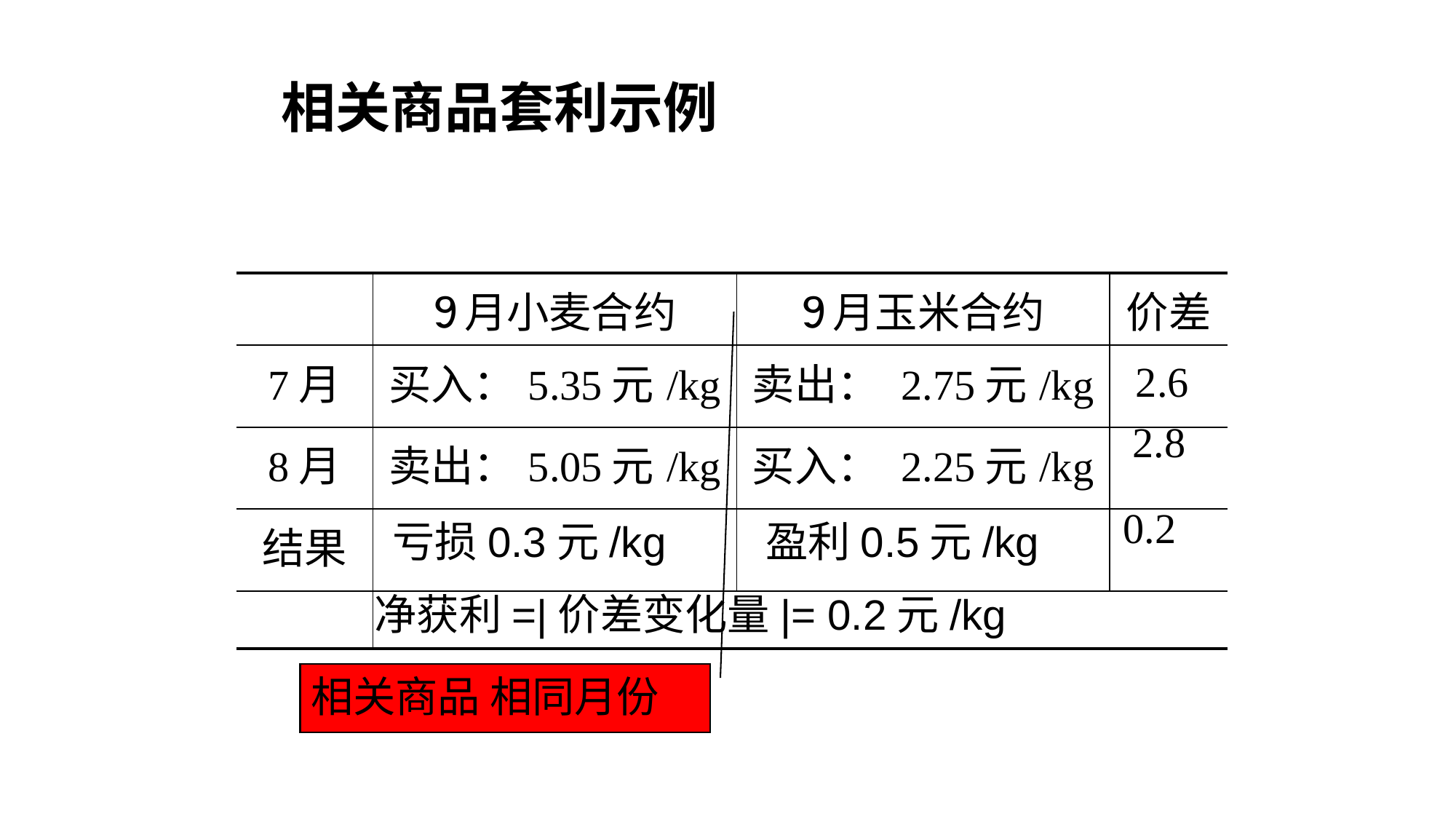

# 相关商品套利示例
|  | 9月小麦合约 | 9月玉米合约 | 价差 |
| --- | --- | --- | --- |
| 7月 | 买入：5.35元/kg | 卖出： 2.75元/kg |  |
| 8月 | 卖出：5.05元/kg | 买入： 2.25元/kg |  |
| 结果 |  |  |  |
|  |  |  |  |

 2.6
 2.8
  0.2
亏损0.3元/kg
盈利0.5元/kg
净获利=|价差变化量|= 0.2元/kg
相关商品 相同月份